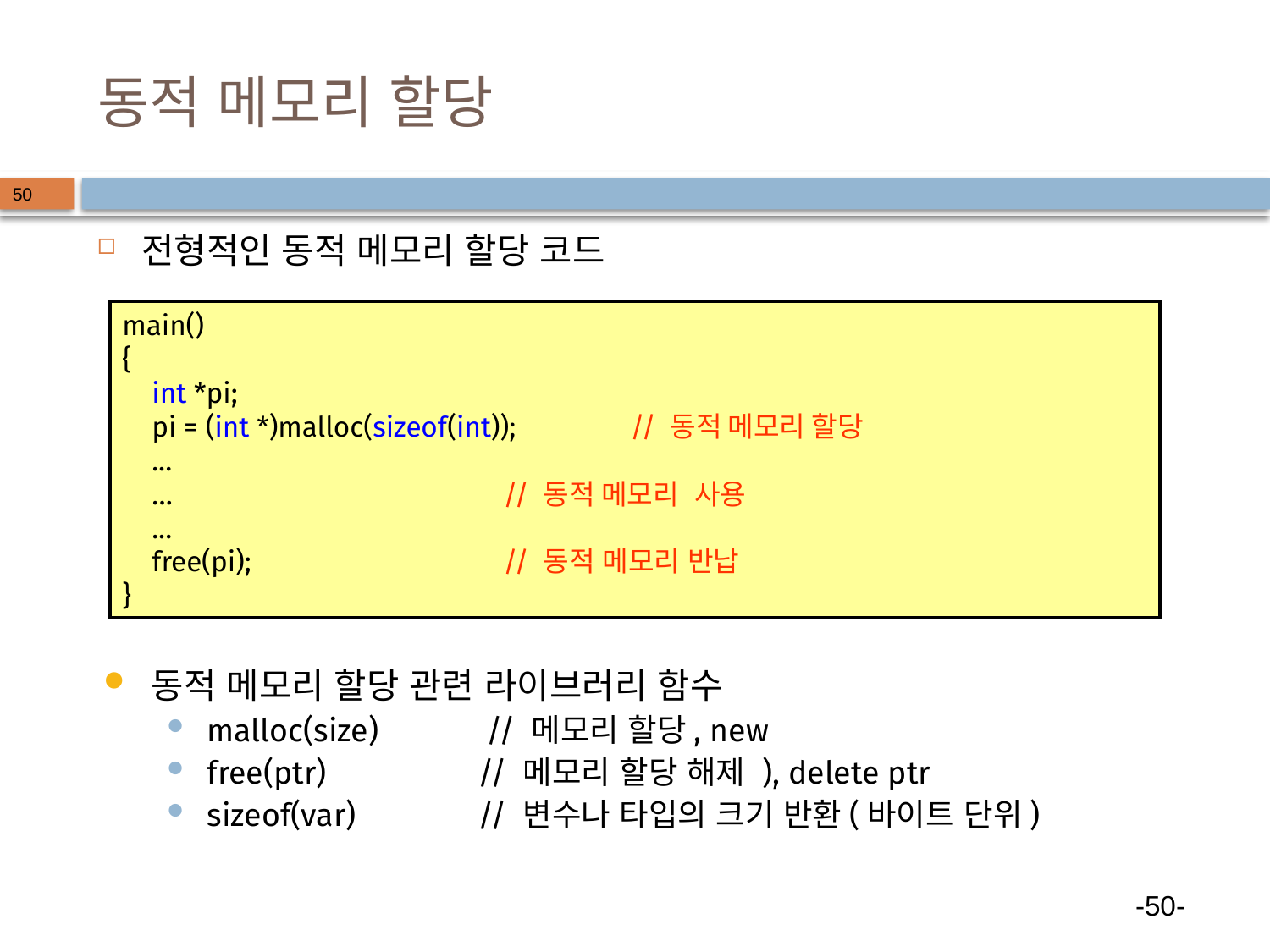

# 동적 메모리 할당
50
전형적인 동적 메모리 할당 코드
main()
{
    int *pi;
    pi = (int *)malloc(sizeof(int)); 	// 동적 메모리 할당
    ...
    …			// 동적 메모리  사용
    ...
    free(pi); 		// 동적 메모리 반납
}
동적 메모리 할당 관련 라이브러리 함수
malloc(size)	   // 메모리 할당, new
free(ptr)		  // 메모리 할당 해제 ), delete ptr
sizeof(var)	  // 변수나 타입의 크기 반환(바이트 단위)